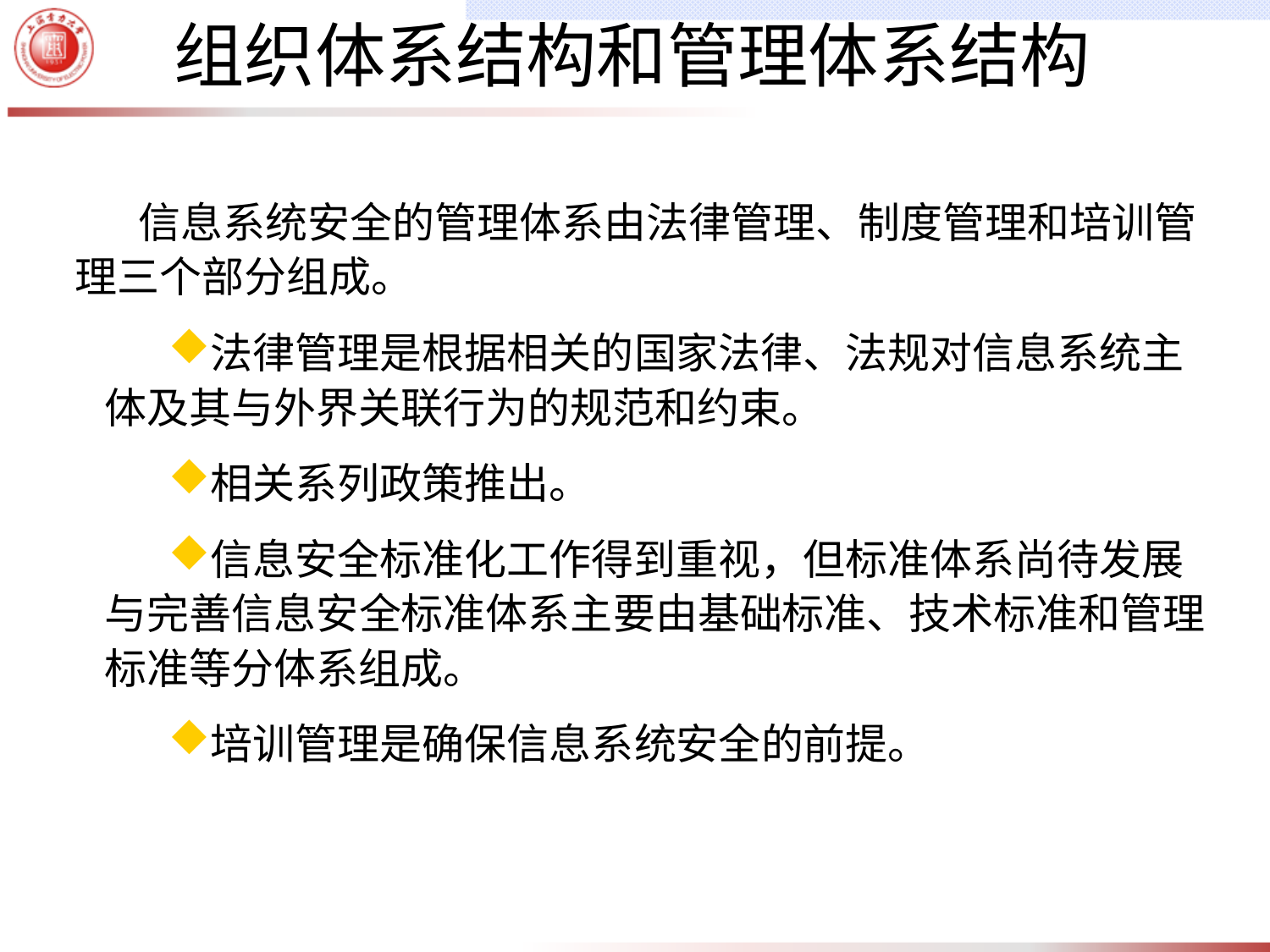

组织体系结构和管理体系结构
信息系统安全的管理体系由法律管理、制度管理和培训管理三个部分组成。
法律管理是根据相关的国家法律、法规对信息系统主体及其与外界关联行为的规范和约束。
相关系列政策推出。
信息安全标准化工作得到重视，但标准体系尚待发展与完善信息安全标准体系主要由基础标准、技术标准和管理标准等分体系组成。
培训管理是确保信息系统安全的前提。